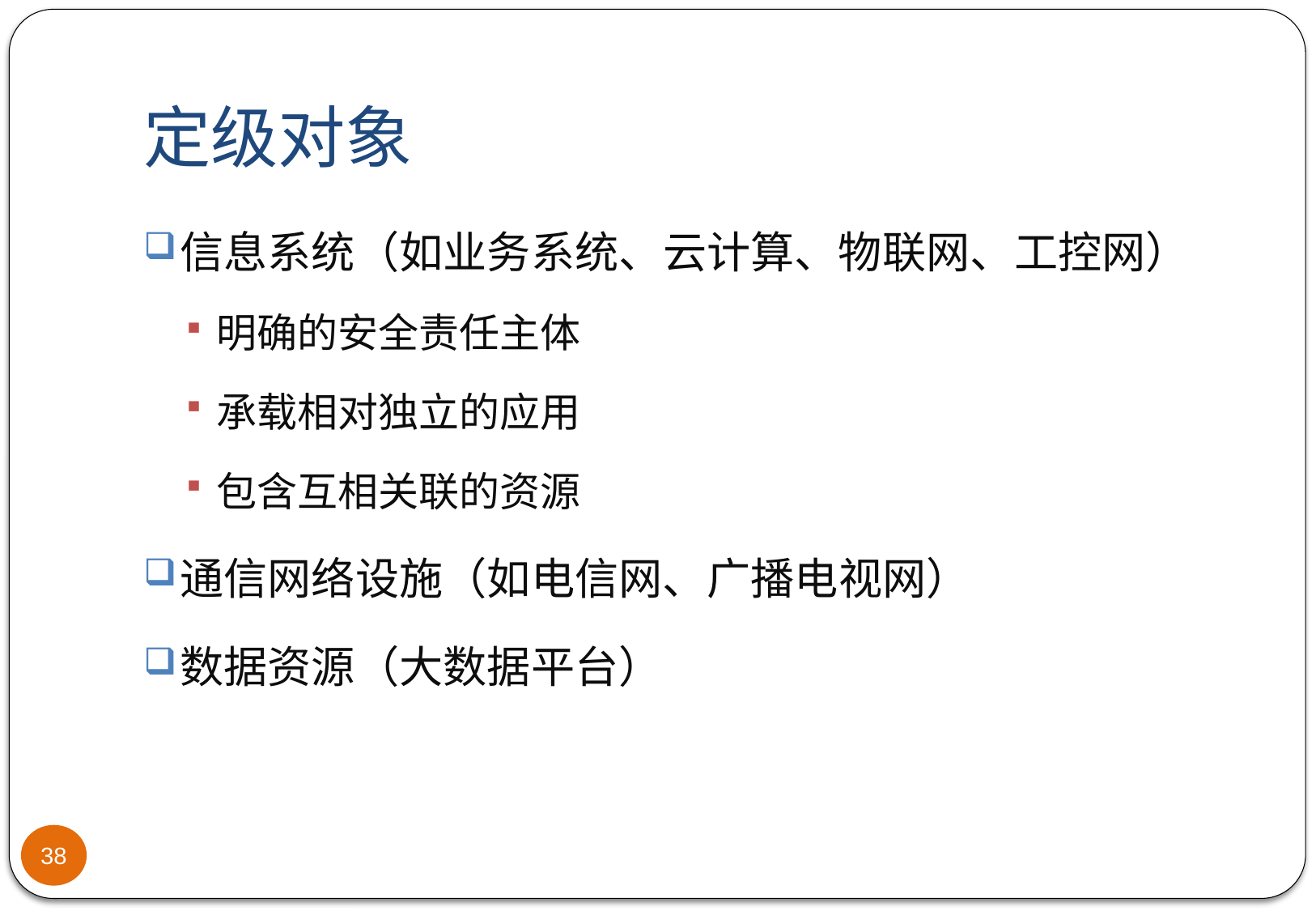

# 定级对象
信息系统（如业务系统、云计算、物联网、工控网）
明确的安全责任主体
承载相对独立的应用
包含互相关联的资源
通信网络设施（如电信网、广播电视网）
数据资源（大数据平台）

38